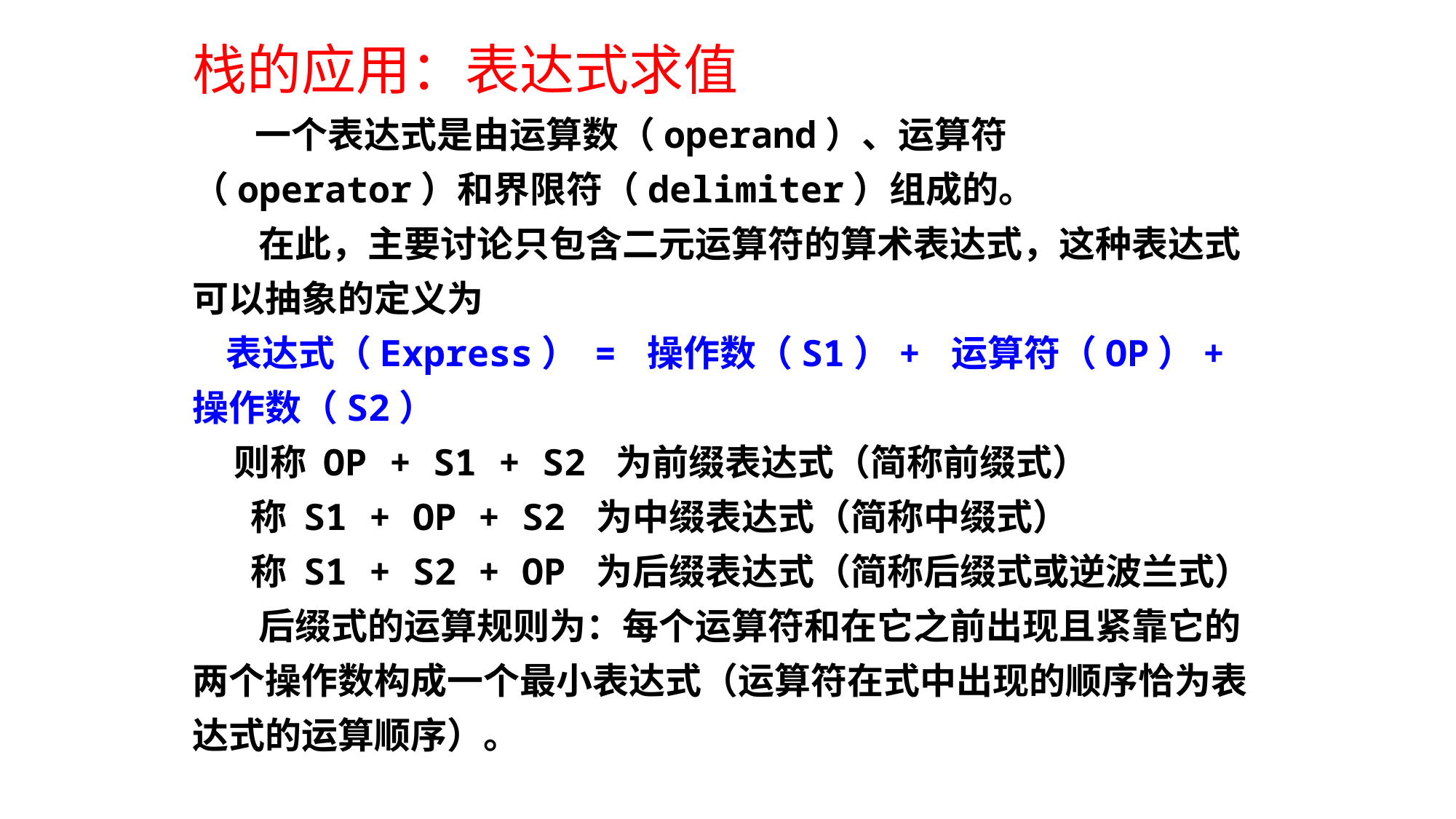

栈的应用：表达式求值
        一个表达式是由运算数（operand）、运算符（operator）和界限符（delimiter）组成的。
       在此，主要讨论只包含二元运算符的算术表达式，这种表达式可以抽象的定义为
   表达式（Express） = 操作数（S1）+ 运算符（OP）+ 操作数（S2）
    则称 OP + S1 + S2 为前缀表达式（简称前缀式）
      称 S1 + OP + S2 为中缀表达式（简称中缀式）
      称 S1 + S2 + OP 为后缀表达式（简称后缀式或逆波兰式）
       后缀式的运算规则为：每个运算符和在它之前出现且紧靠它的两个操作数构成一个最小表达式（运算符在式中出现的顺序恰为表达式的运算顺序）。